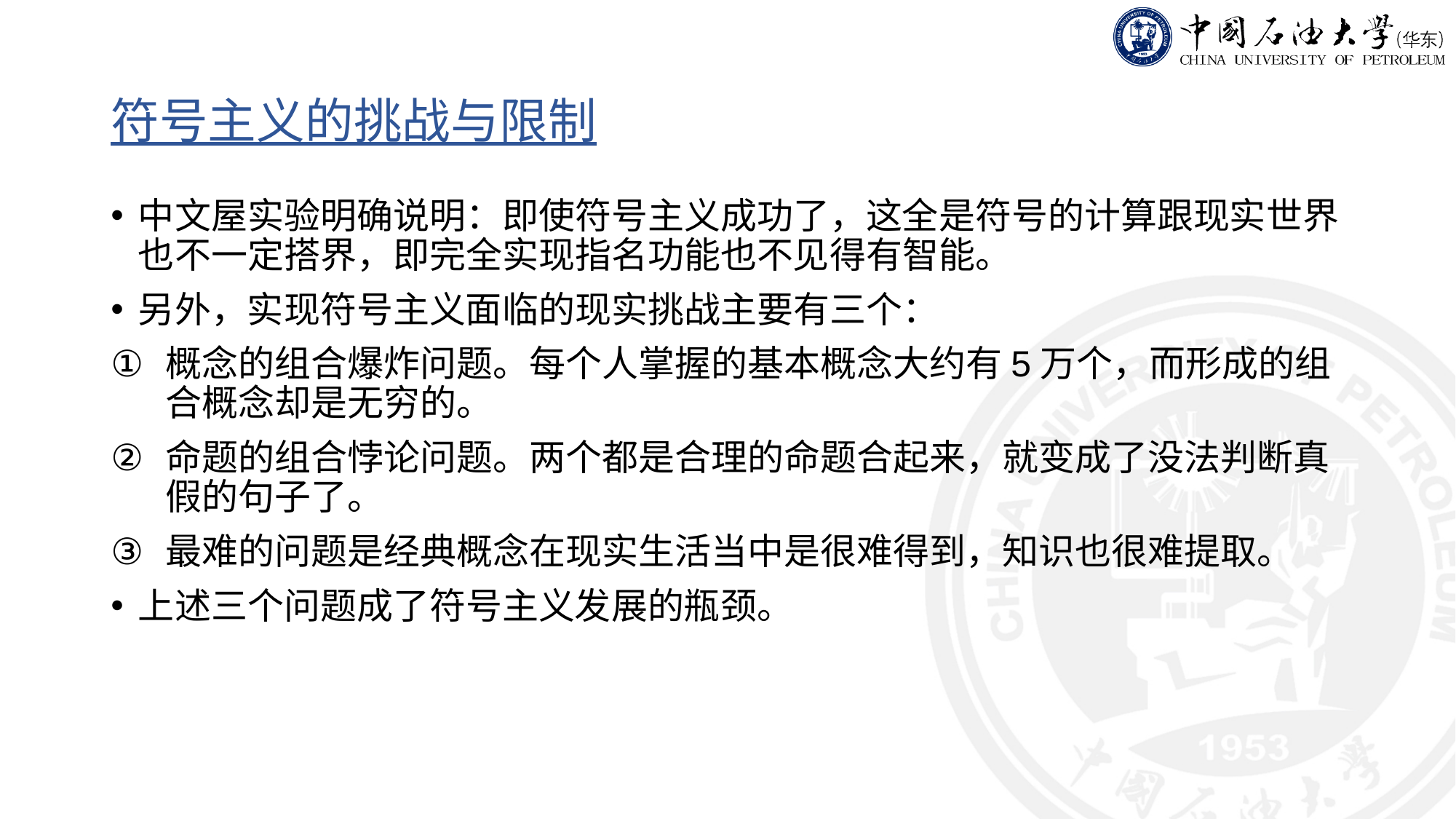

# 符号主义的挑战与限制
中文屋实验明确说明：即使符号主义成功了，这全是符号的计算跟现实世界也不一定搭界，即完全实现指名功能也不见得有智能。
另外，实现符号主义面临的现实挑战主要有三个：
概念的组合爆炸问题。每个人掌握的基本概念大约有5万个，而形成的组合概念却是无穷的。
命题的组合悖论问题。两个都是合理的命题合起来，就变成了没法判断真假的句子了。
最难的问题是经典概念在现实生活当中是很难得到，知识也很难提取。
上述三个问题成了符号主义发展的瓶颈。